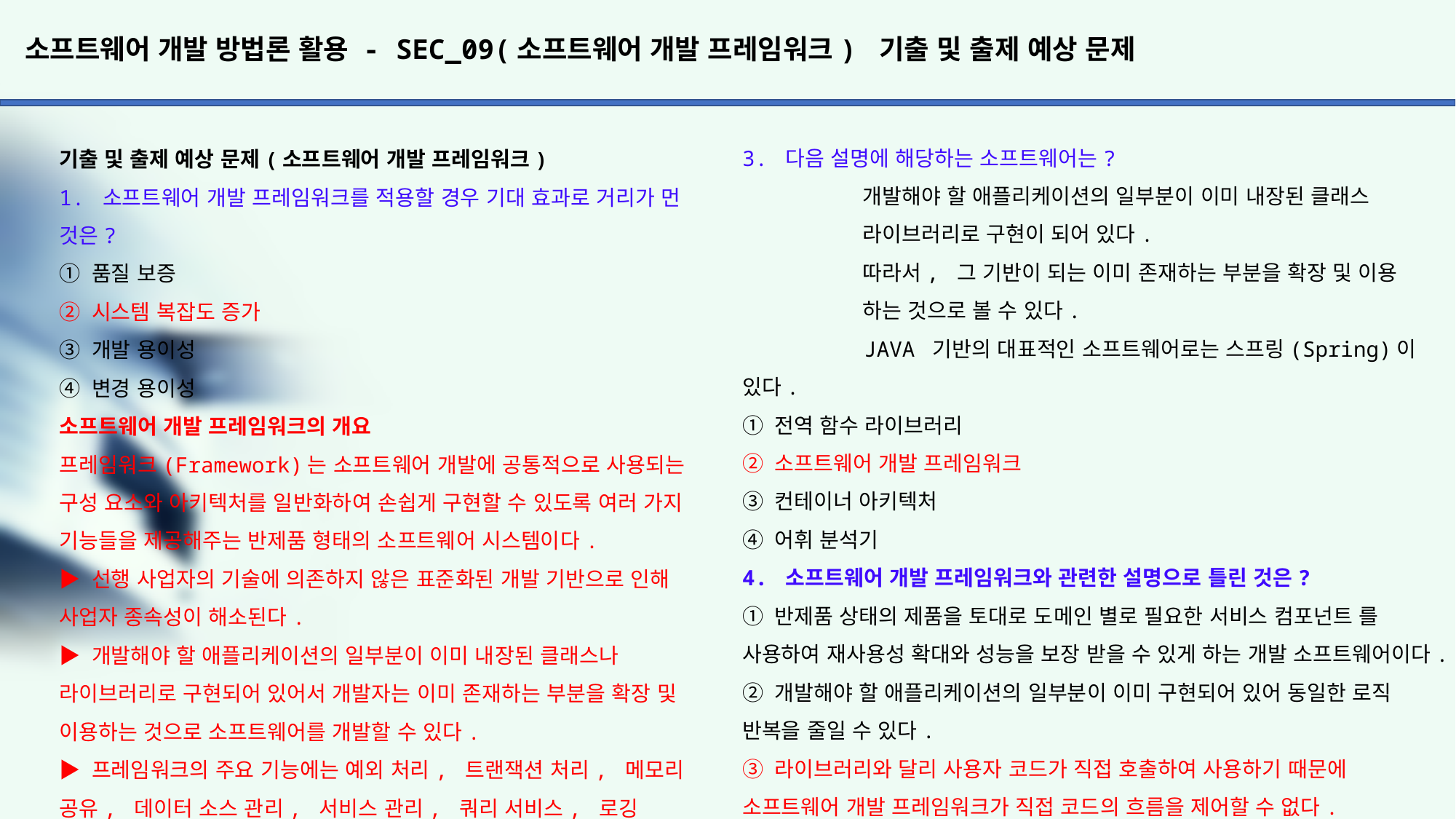

# 소프트웨어 개발 방법론 활용 - SEC_09(소프트웨어 개발 프레임워크) 기출 및 출제 예상 문제
3. 다음 설명에 해당하는 소프트웨어는?
	 개발해야 할 애플리케이션의 일부분이 이미 내장된 클래스
	 라이브러리로 구현이 되어 있다.
	 따라서, 그 기반이 되는 이미 존재하는 부분을 확장 및 이용
	 하는 것으로 볼 수 있다.
	 JAVA 기반의 대표적인 소프트웨어로는 스프링(Spring)이 있다.
① 전역 함수 라이브러리
② 소프트웨어 개발 프레임워크
③ 컨테이너 아키텍처
④ 어휘 분석기
4. 소프트웨어 개발 프레임워크와 관련한 설명으로 틀린 것은?
① 반제품 상태의 제품을 토대로 도메인 별로 필요한 서비스 컴포넌트 를 사용하여 재사용성 확대와 성능을 보장 받을 수 있게 하는 개발 소프트웨어이다.
② 개발해야 할 애플리케이션의 일부분이 이미 구현되어 있어 동일한 로직 반복을 줄일 수 있다.
③ 라이브러리와 달리 사용자 코드가 직접 호출하여 사용하기 때문에 소프트웨어 개발 프레임워크가 직접 코드의 흐름을 제어할 수 없다.
④ 생산성 향상과 유지보수성 향상 등의 장점이 있다.
소프트웨어 프레임워크 특성 4가지
▶ 모듈화(Modularity)
- 프레임워크는 캡슐화를 통해 모듈화를 강화하고, 설계 및 구현의 변경에 따른 영향을 최소화함으로써 소프트웨어의 품질을 향상시킨다.
- 프레임워크는 개발 표준에 의한 모듈화로 인해 유지 보수가 용이하다.
▶ 재사용성(Reusability)
- 프레임워크는 재사용 가능한 모듈들을 제공함으로써 예산 절감, 생산성 향상, 품질 보증이 가능하다.
▶ 확장성(Extensibility)
- 프레임워크는 다형성(Polymorphism)을 통한 인터페이스 확장이 가능하여 다양한 형태와 기능을 가진 애플리케이션 개발이 가능하다.
▶ 제어의 역흐름(Inversion of Control)
- 개발자가 관리하고 통제해야 하는 객체들의 제어를 프레임워크에 넘김으로써 생산성이 향상된다.

기출 및 출제 예상 문제(소프트웨어 개발 프레임워크)
1. 소프트웨어 개발 프레임워크를 적용할 경우 기대 효과로 거리가 먼 것은?
① 품질 보증
② 시스템 복잡도 증가
③ 개발 용이성
④ 변경 용이성
소프트웨어 개발 프레임워크의 개요
프레임워크(Framework)는 소프트웨어 개발에 공통적으로 사용되는 구성 요소와 아키텍처를 일반화하여 손쉽게 구현할 수 있도록 여러 가지 기능들을 제공해주는 반제품 형태의 소프트웨어 시스템이다.
▶ 선행 사업자의 기술에 의존하지 않은 표준화된 개발 기반으로 인해 사업자 종속성이 해소된다.
▶ 개발해야 할 애플리케이션의 일부분이 이미 내장된 클래스나 라이브러리로 구현되어 있어서 개발자는 이미 존재하는 부분을 확장 및 이용하는 것으로 소프트웨어를 개발할 수 있다.
▶ 프레임워크의 주요 기능에는 예외 처리, 트랜잭션 처리, 메모리 공유, 데이터 소스 관리, 서비스 관리, 쿼리 서비스, 로깅
서비스, 사용자 인증 서비스 등이 있다.
2. 소프트웨어 개발 프레임워크의 적용 효과로 볼 수 없는 것은?
① 공통 컴포넌트 재사용으로 중복 예산 절감
② 기술 종속으로 인한 선행 사업자 의존도 증대
③ 표준화된 연계모듈 활용으로 상호 운용성 향상
④ 개발표준에 의한 모듈화로 유지 보수 용이
프레임워크를 사용하면 표준화된 개발 기반으로 선행 사업자에 대한 의존도를 감소시키고, 아울러 사업자 종속성을 해소할 수 있다.